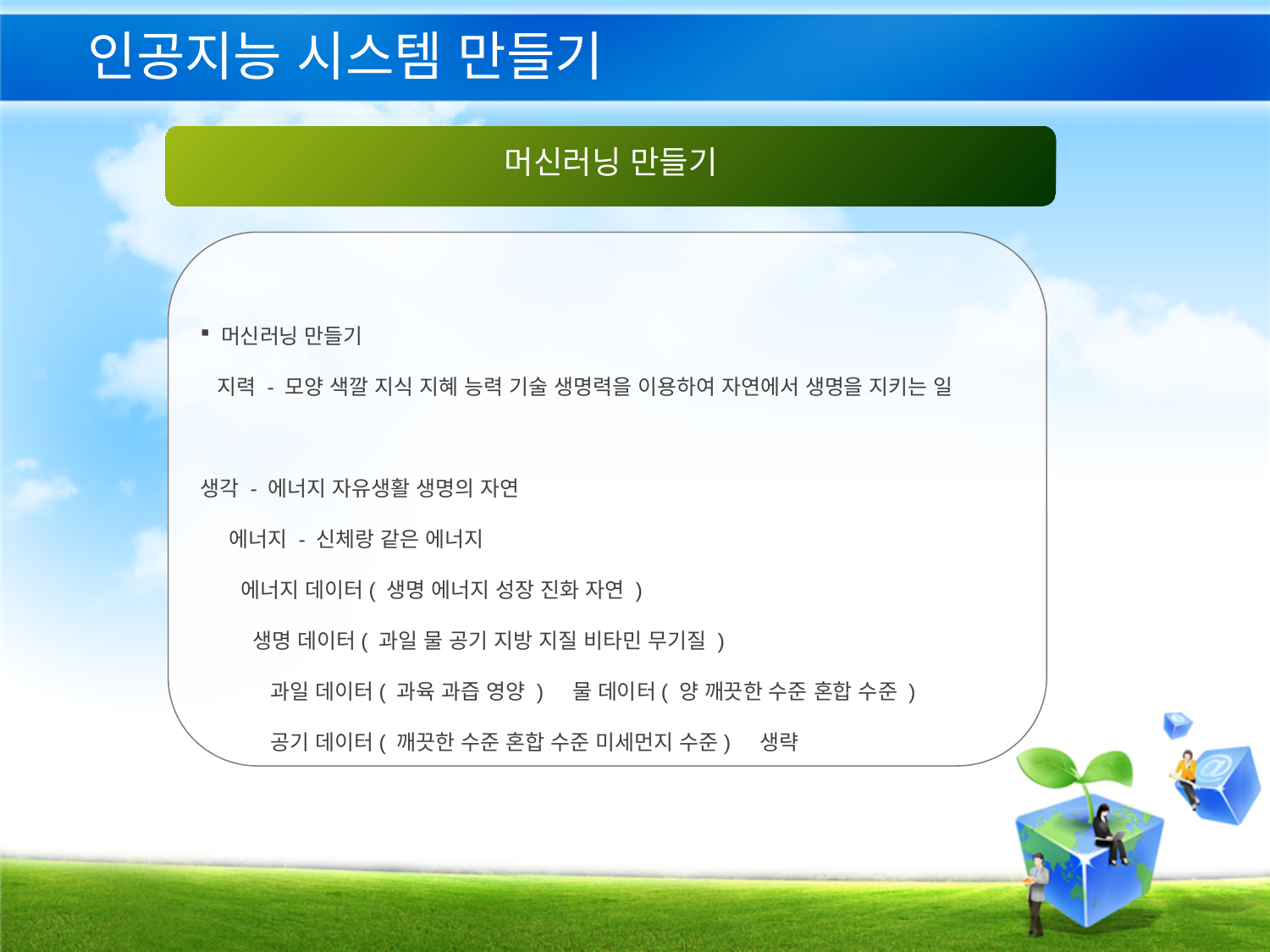

# 인공지능 시스템 만들기

머신러닝 만들기

 머신러닝 만들기
  지력 - 모양 색깔 지식 지혜 능력 기술 생명력을 이용하여 자연에서 생명을 지키는 일

생각 - 에너지 자유생활 생명의 자연
    에너지 - 신체랑 같은 에너지
      에너지 데이터( 생명 에너지 성장 진화 자연 )
        생명 데이터( 과일 물 공기 지방 지질 비타민 무기질 )
           과일 데이터( 과육 과즙 영양 )    물 데이터( 양 깨끗한 수준 혼합 수준 )
           공기 데이터( 깨끗한 수준 혼합 수준 미세먼지 수준)    생략